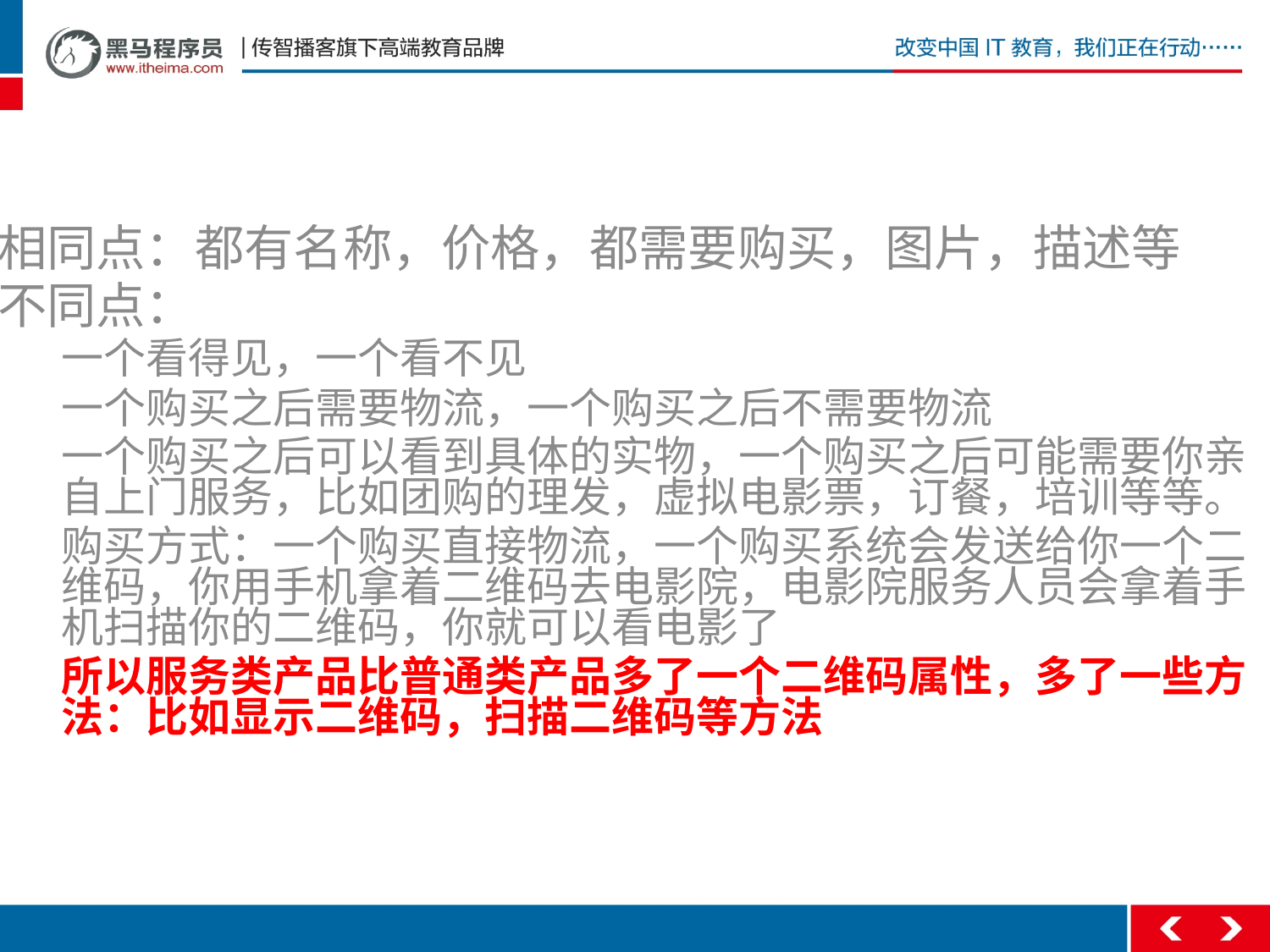

#
相同点：都有名称，价格，都需要购买，图片，描述等
不同点：
一个看得见，一个看不见
一个购买之后需要物流，一个购买之后不需要物流
一个购买之后可以看到具体的实物，一个购买之后可能需要你亲自上门服务，比如团购的理发，虚拟电影票，订餐，培训等等。
购买方式：一个购买直接物流，一个购买系统会发送给你一个二维码，你用手机拿着二维码去电影院，电影院服务人员会拿着手机扫描你的二维码，你就可以看电影了
所以服务类产品比普通类产品多了一个二维码属性，多了一些方法：比如显示二维码，扫描二维码等方法